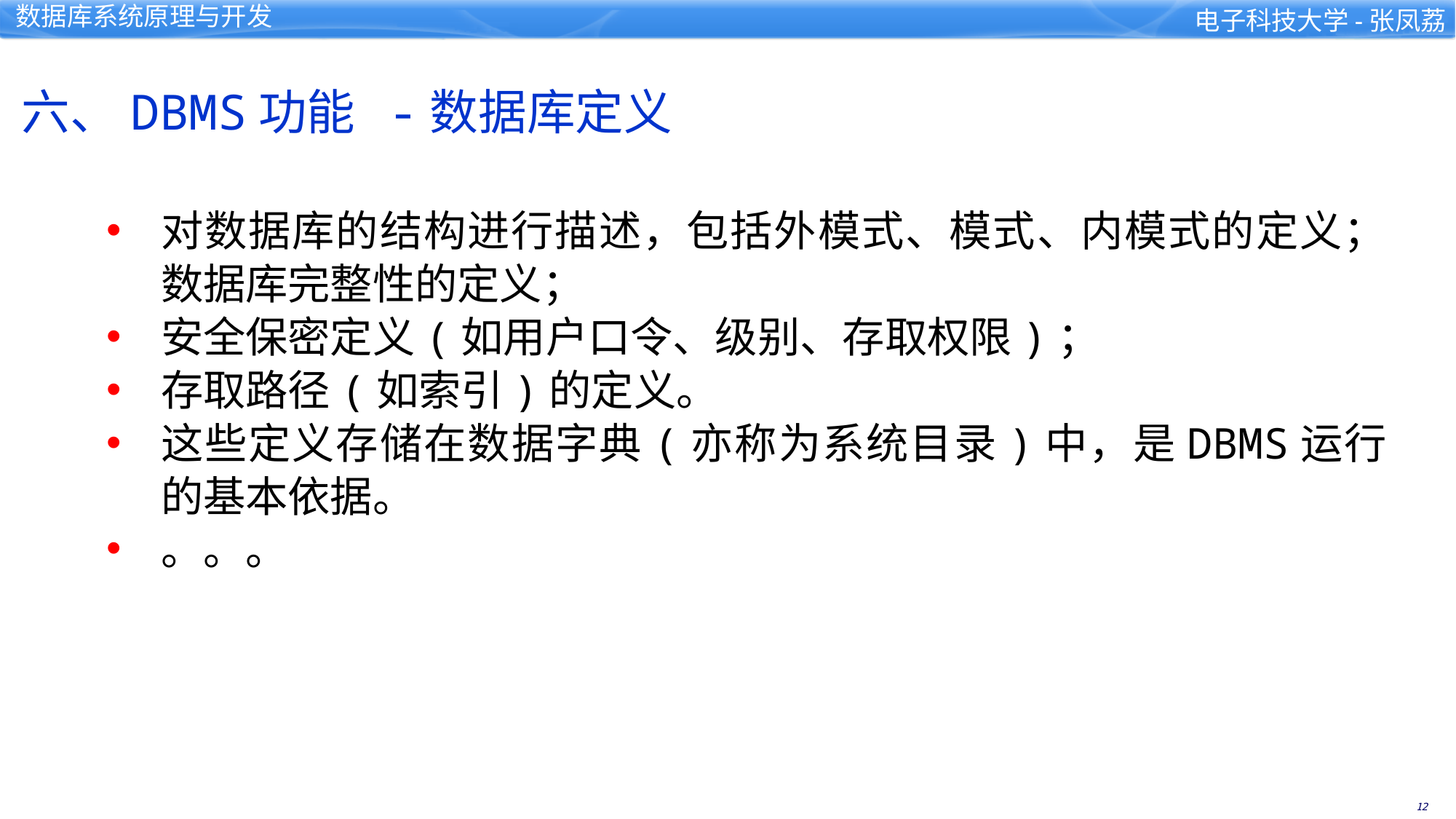

六、DBMS功能  -数据库定义
对数据库的结构进行描述，包括外模式、模式、内模式的定义；数据库完整性的定义；
安全保密定义(如用户口令、级别、存取权限)；
存取路径(如索引)的定义。
这些定义存储在数据字典(亦称为系统目录)中，是DBMS运行的基本依据。
。。。